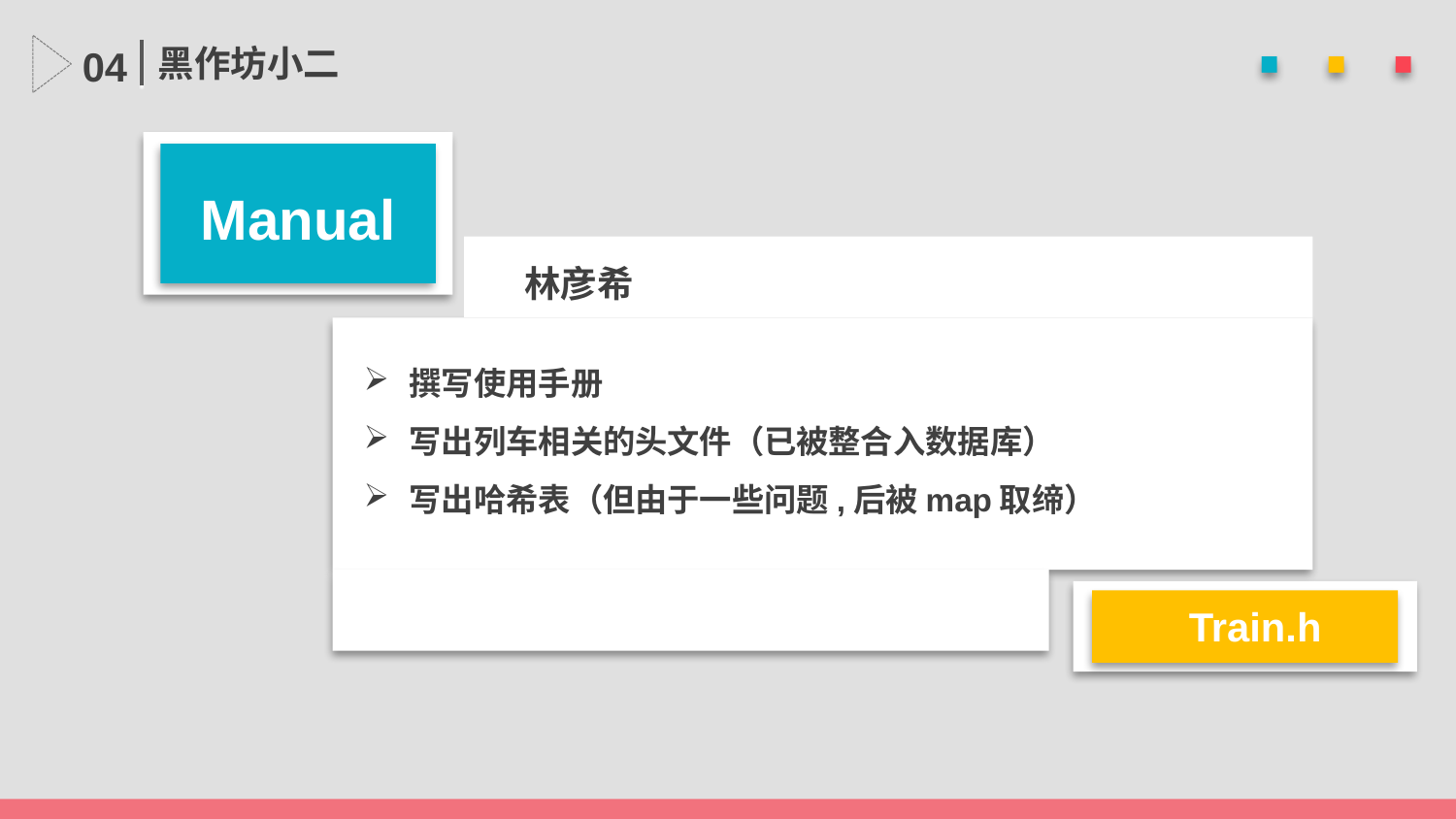

· · ·

黑作坊小二

04

Manual

林彦希
撰写使用手册
写出列车相关的头文件（已被整合入数据库）
写出哈希表（但由于一些问题,后被map取缔）

Train.h